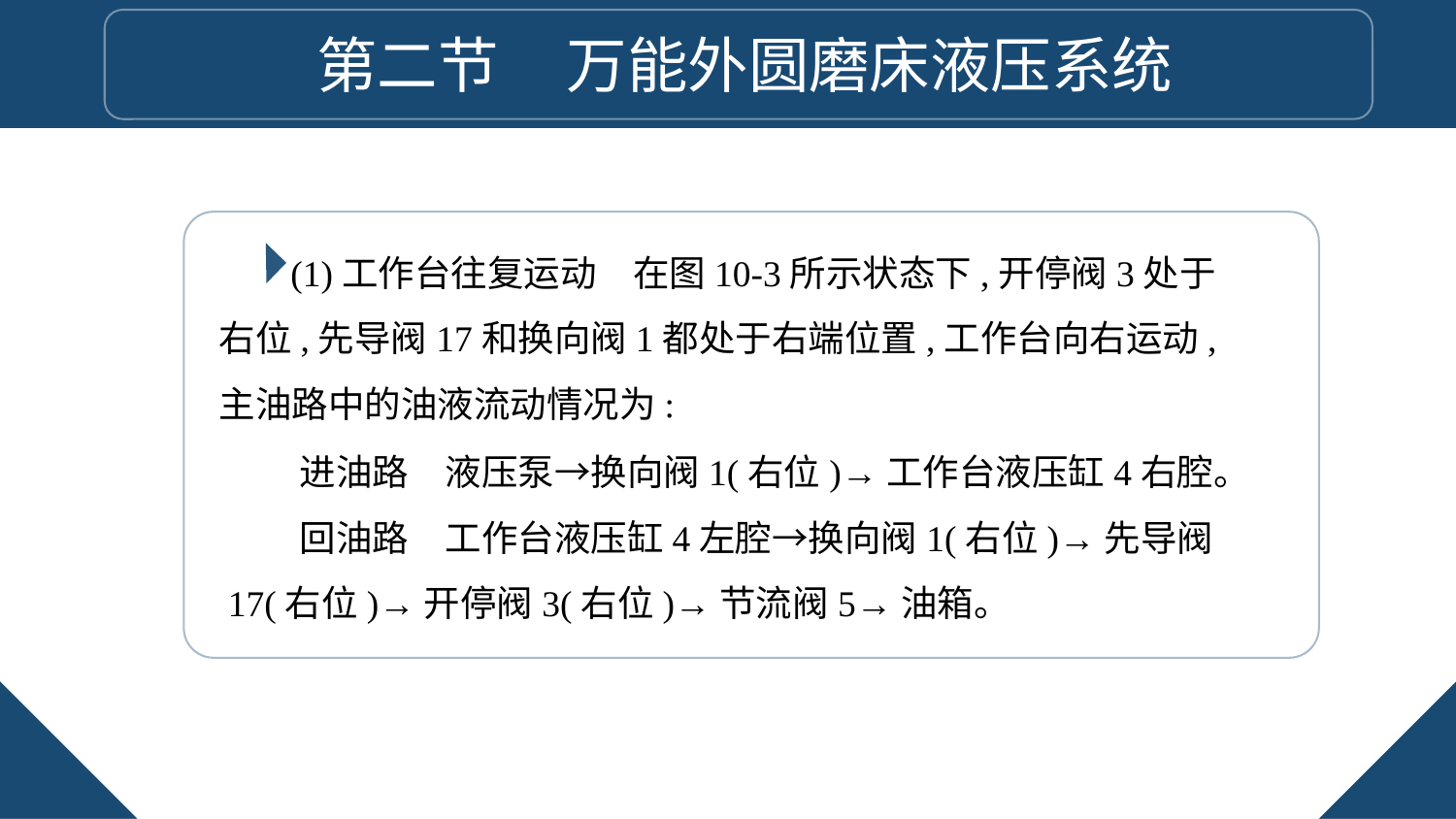

第二节     万能外圆磨床液压系统

(1)工作台往复运动　在图10-3所示状态下,开停阀3处于右位,先导阀17和换向阀1都处于右端位置,工作台向右运动,主油路中的油液流动情况为:

进油路　液压泵→换向阀1(右位)→工作台液压缸4右腔。
回油路　工作台液压缸4左腔→换向阀1(右位)→先导阀17(右位)→开停阀3(右位)→节流阀5→油箱。